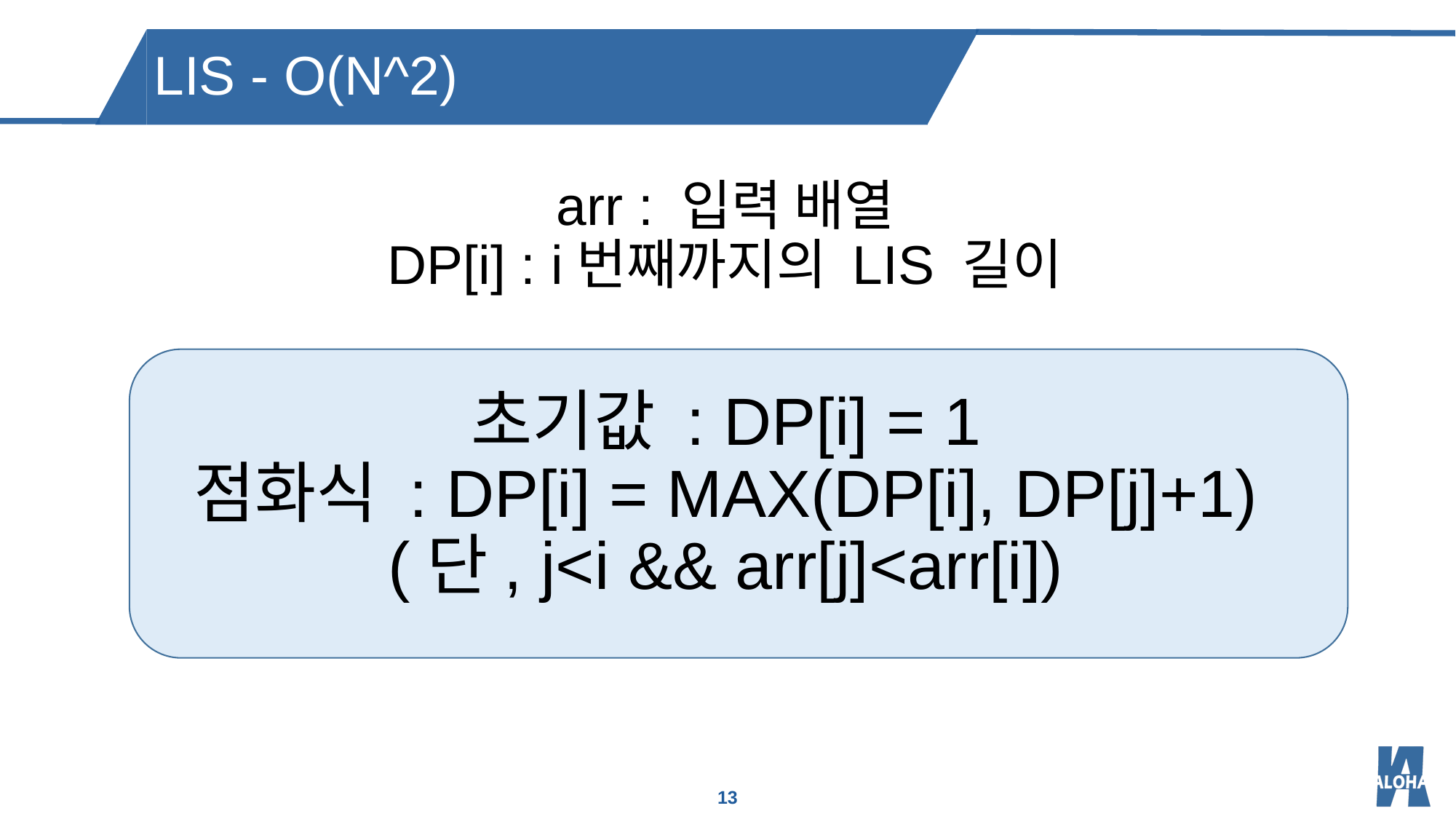

LIS - O(N^2)

arr : 입력 배열
DP[i] : i번째까지의 LIS 길이

초기값 : DP[i] = 1
점화식 : DP[i] = MAX(DP[i], DP[j]+1)
(단, j<i && arr[j]<arr[i])
13